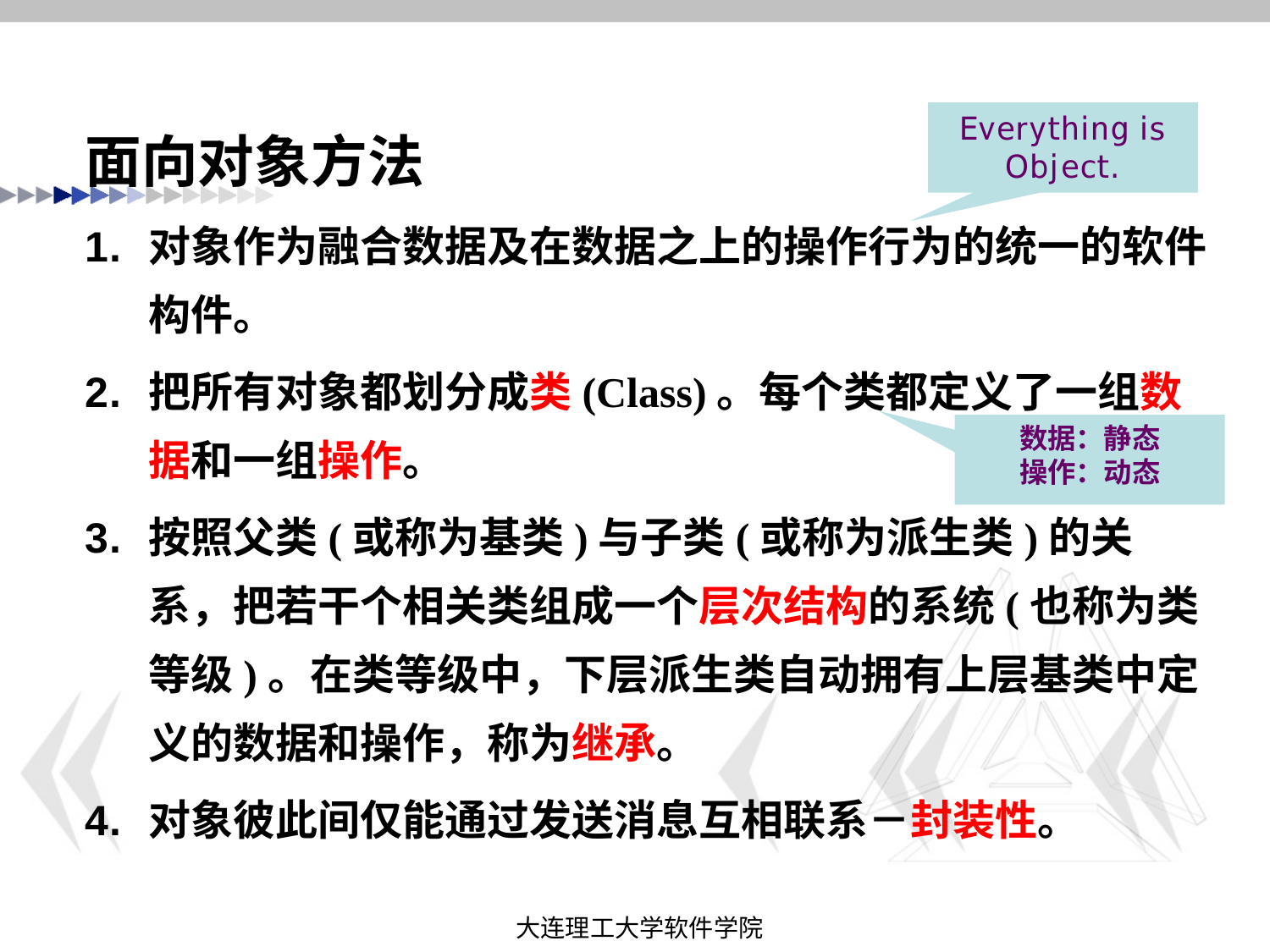

面向对象方法
对象作为融合数据及在数据之上的操作行为的统一的软件构件。
把所有对象都划分成类(Class)。每个类都定义了一组数据和一组操作。
按照父类(或称为基类)与子类(或称为派生类)的关系，把若干个相关类组成一个层次结构的系统(也称为类等级)。在类等级中，下层派生类自动拥有上层基类中定义的数据和操作，称为继承。
对象彼此间仅能通过发送消息互相联系－封装性。
Everything is Object.
数据：静态
操作：动态

大连理工大学软件学院
21